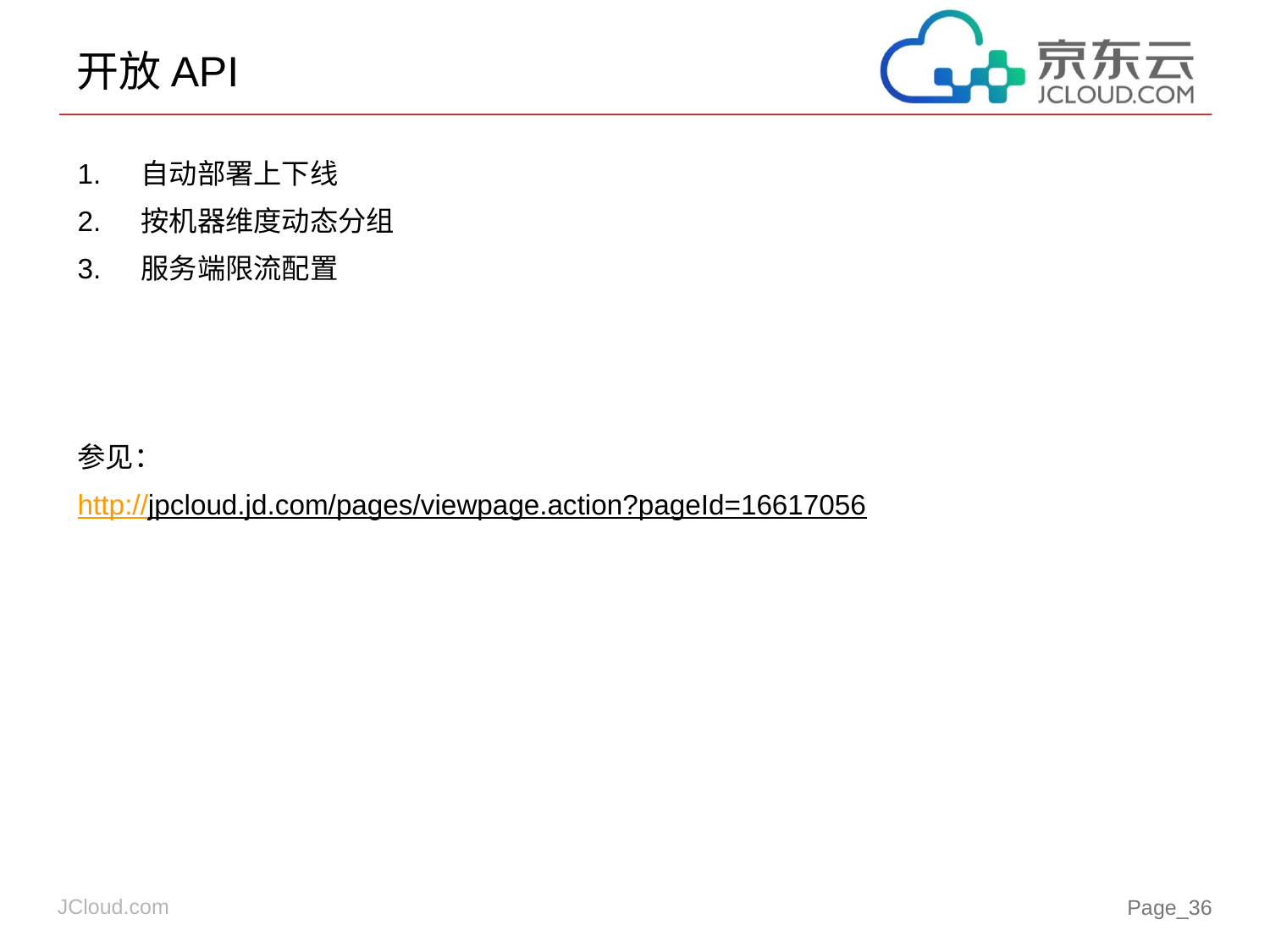

# 开放API
自动部署上下线
按机器维度动态分组
服务端限流配置

参见：
http://jpcloud.jd.com/pages/viewpage.action?pageId=16617056
Page_36